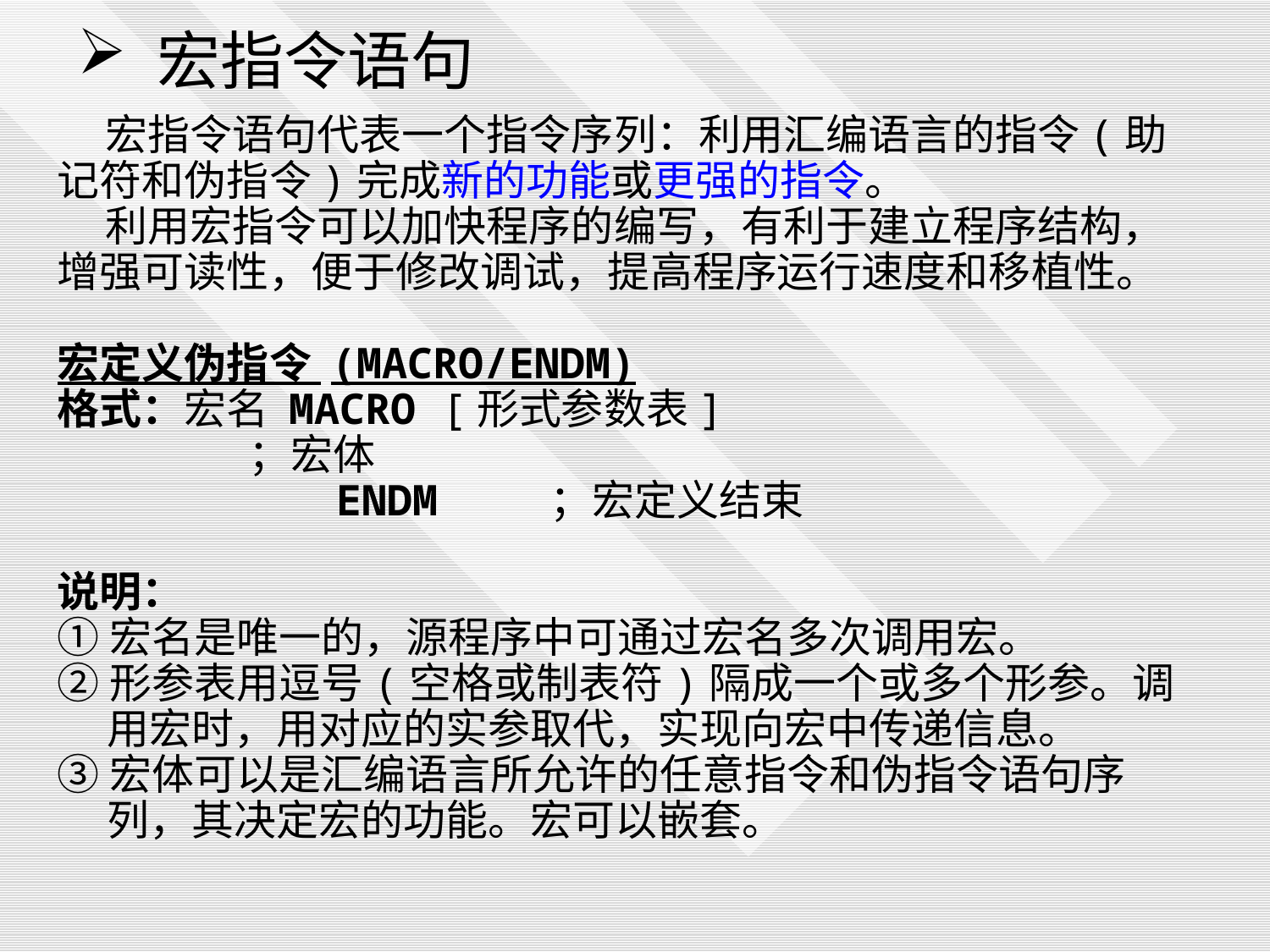

宏指令语句
    宏指令语句代表一个指令序列：利用汇编语言的指令(助记符和伪指令)完成新的功能或更强的指令。
    利用宏指令可以加快程序的编写，有利于建立程序结构，增强可读性，便于修改调试，提高程序运行速度和移植性。

宏定义伪指令 (MACRO/ENDM)
格式：宏名 MACRO [形式参数表]
                   ；宏体
           ENDM    ；宏定义结束

说明：
①宏名是唯一的，源程序中可通过宏名多次调用宏。
②形参表用逗号(空格或制表符)隔成一个或多个形参。调用宏时，用对应的实参取代，实现向宏中传递信息。
③宏体可以是汇编语言所允许的任意指令和伪指令语句序列，其决定宏的功能。宏可以嵌套。